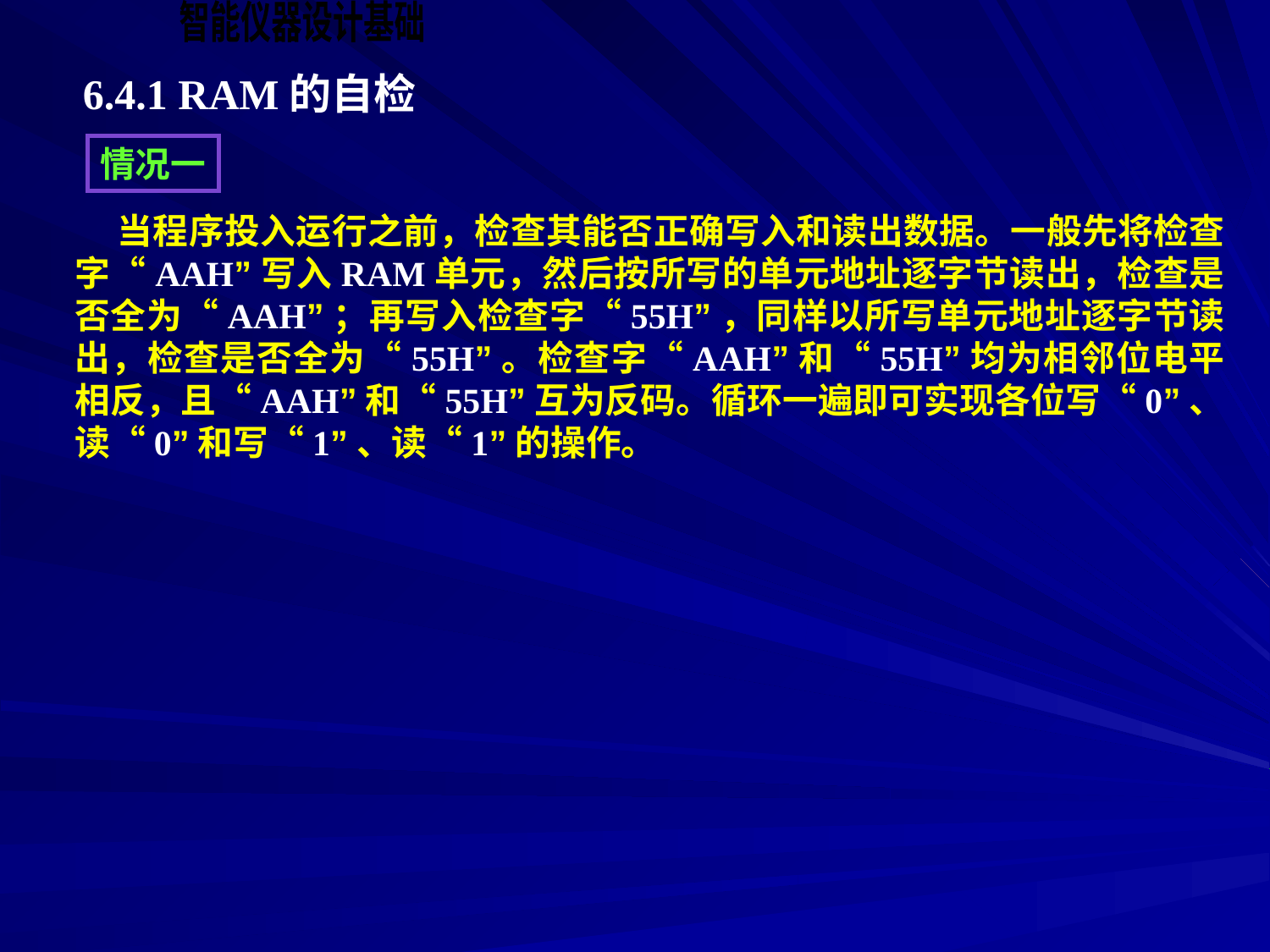

6.4.1 RAM的自检
情况一
    当程序投入运行之前，检查其能否正确写入和读出数据。一般先将检查字“AAH”写入RAM单元，然后按所写的单元地址逐字节读出，检查是否全为“AAH”；再写入检查字“55H”，同样以所写单元地址逐字节读出，检查是否全为“55H”。检查字“AAH”和“55H”均为相邻位电平相反，且“AAH”和“55H”互为反码。循环一遍即可实现各位写“0”、读“0”和写“1”、读“1”的操作。